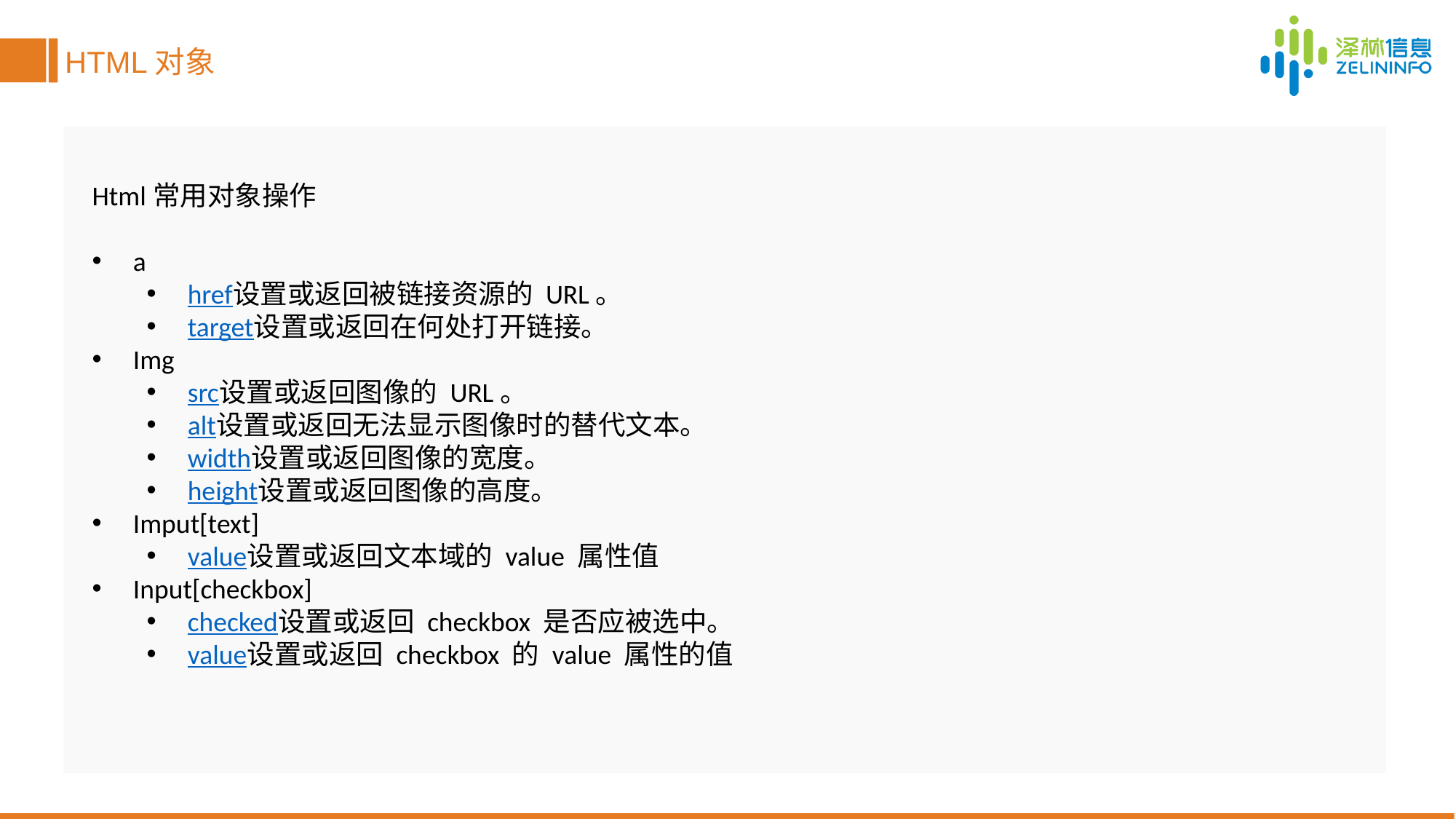

HTML对象

Html常用对象操作

a
href设置或返回被链接资源的 URL。
target设置或返回在何处打开链接。
Img
src设置或返回图像的 URL。
alt设置或返回无法显示图像时的替代文本。
width设置或返回图像的宽度。
height设置或返回图像的高度。
Imput[text]
value设置或返回文本域的 value 属性值
Input[checkbox]
checked设置或返回 checkbox 是否应被选中。
value设置或返回 checkbox 的 value 属性的值